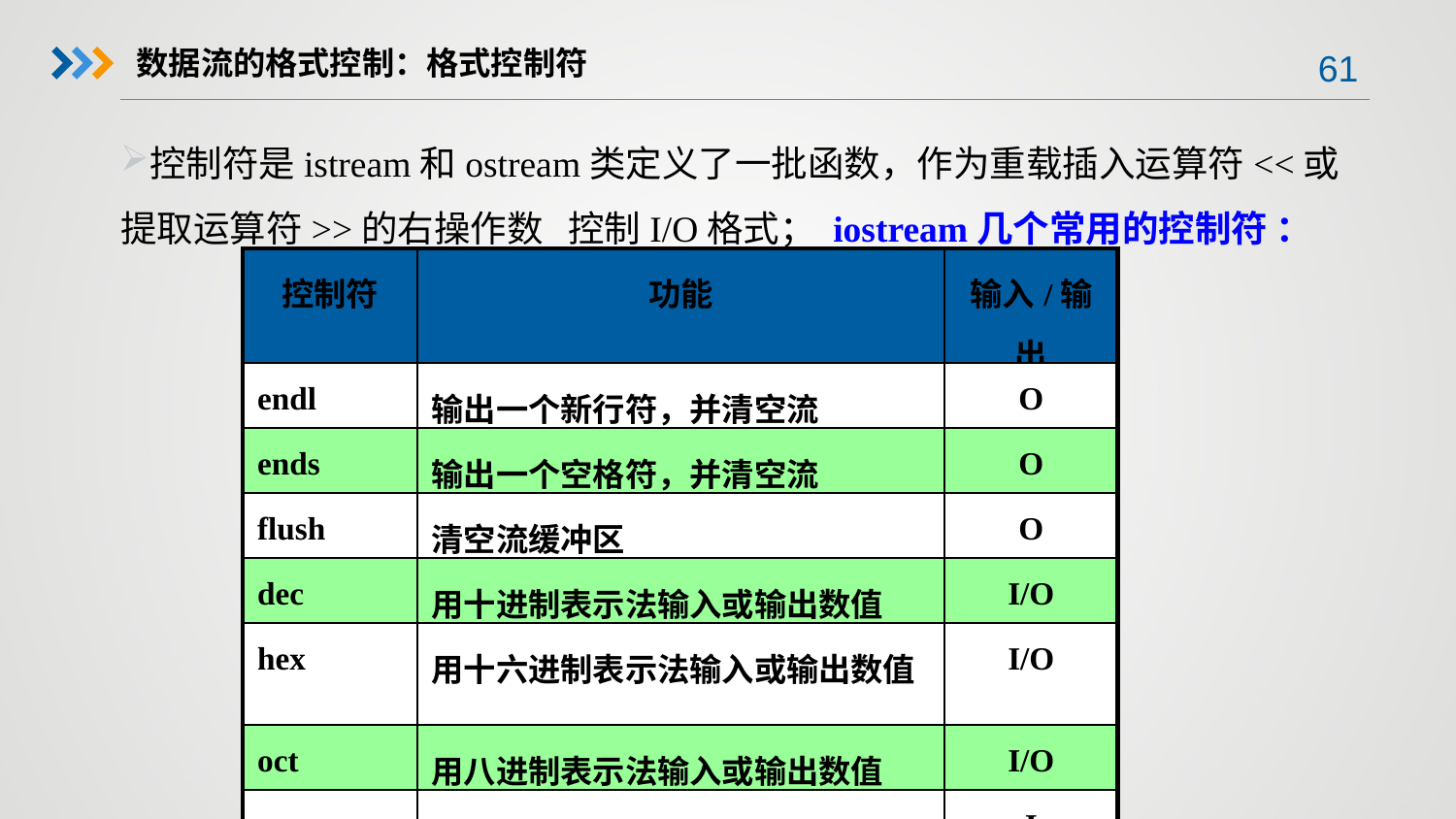

数据流的格式控制：格式控制符
控制符是istream和ostream类定义了一批函数，作为重载插入运算符<<或提取运算符>>的右操作数   控制I/O格式； iostream几个常用的控制符 ：
| 控制符 | 功能 | 输入/输出 |
| --- | --- | --- |
| endl | 输出一个新行符，并清空流 | O |
| ends | 输出一个空格符，并清空流 | O |
| flush | 清空流缓冲区 | O |
| dec | 用十进制表示法输入或输出数值 | I/O |
| hex | 用十六进制表示法输入或输出数值 | I/O |
| oct | 用八进制表示法输入或输出数值 | I/O |
| ws | 提取空白字符 | I |